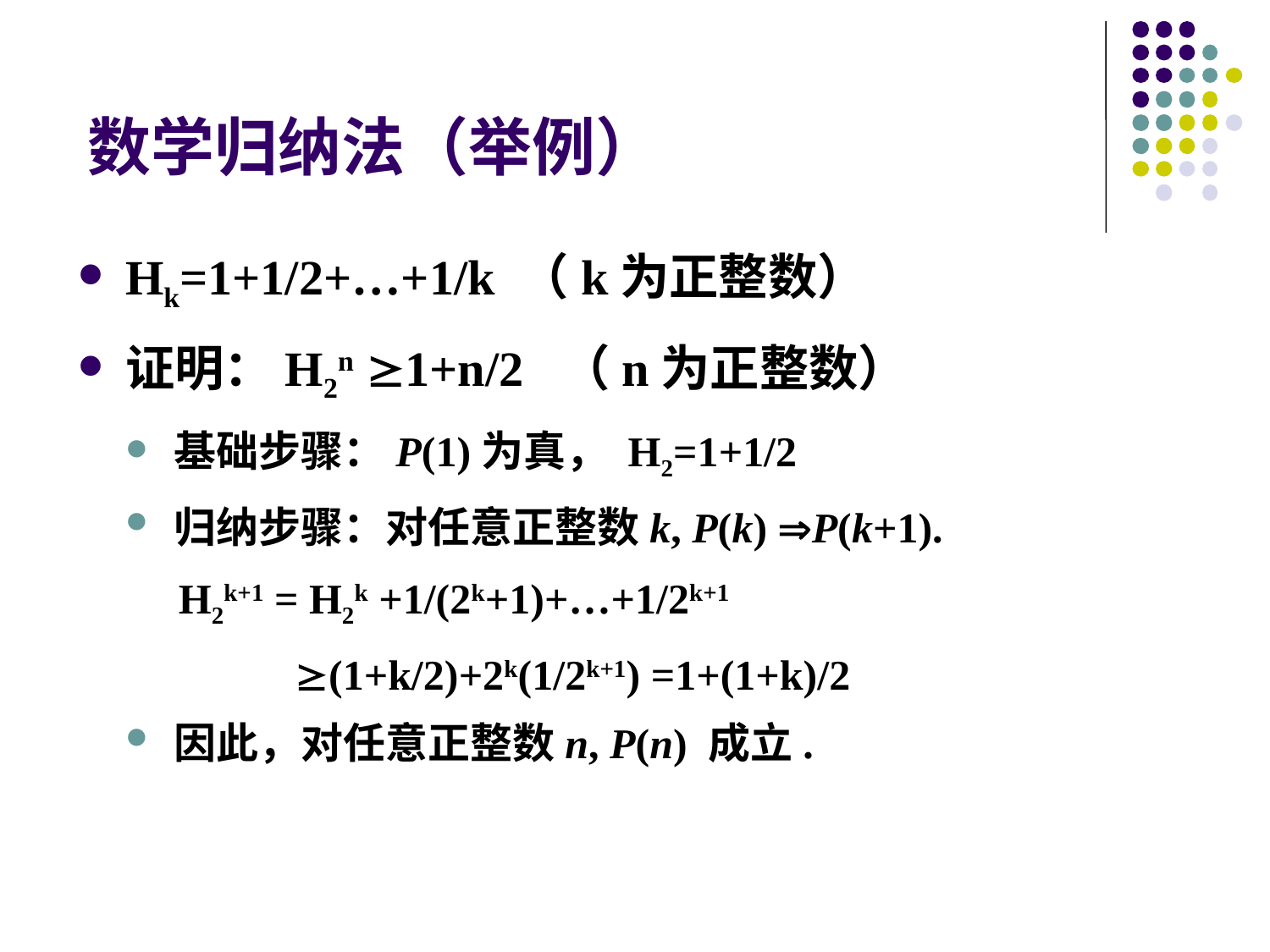

# 数学归纳法（举例）
Hk=1+1/2+…+1/k （k为正整数）
证明：H2n ≥1+n/2  （n为正整数）
基础步骤：P(1)为真， H2=1+1/2
归纳步骤：对任意正整数k, P(k) ⇒P(k+1).
     H2k+1 = H2k +1/(2k+1)+…+1/2k+1
                ≥(1+k/2)+2k(1/2k+1) =1+(1+k)/2
因此，对任意正整数n, P(n) 成立.